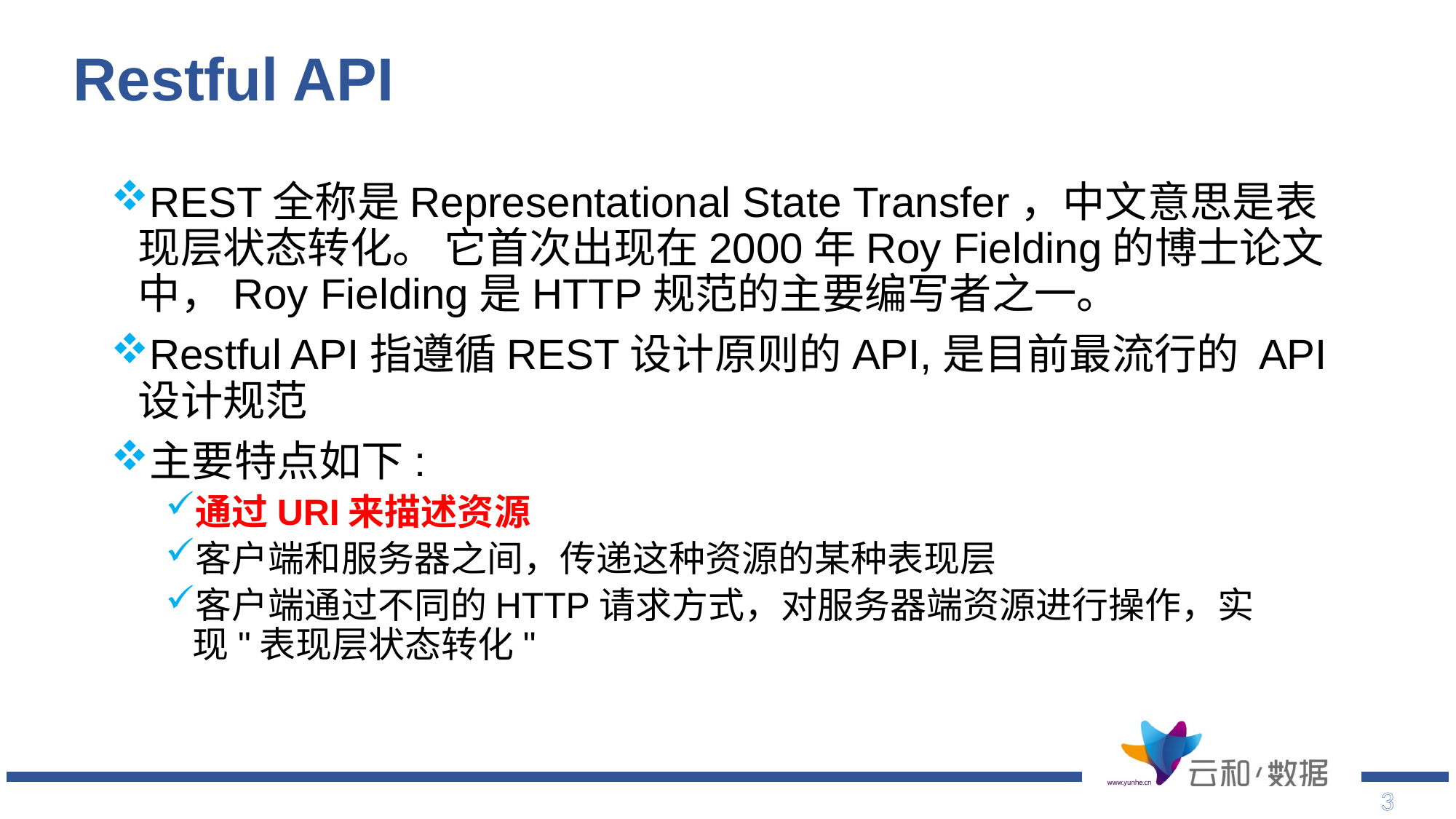

# Restful API
REST全称是Representational State Transfer，中文意思是表现层状态转化。 它首次出现在2000年Roy Fielding的博士论文中，Roy Fielding是HTTP规范的主要编写者之一。
Restful API指遵循REST设计原则的API,是目前最流行的 API 设计规范
主要特点如下:
通过URI来描述资源
客户端和服务器之间，传递这种资源的某种表现层
客户端通过不同的HTTP请求方式，对服务器端资源进行操作，实现"表现层状态转化"